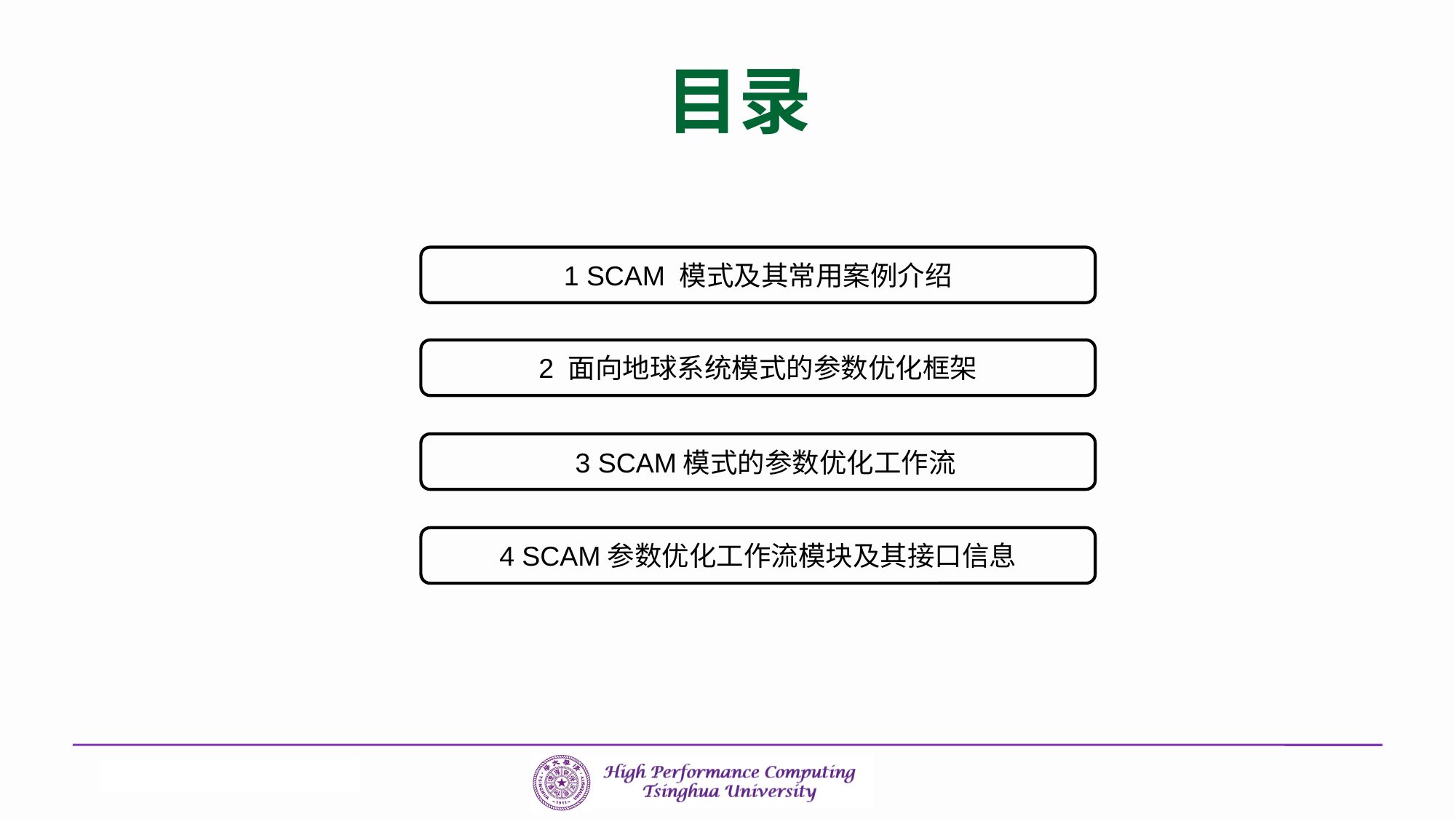

# 目录
1 SCAM 模式及其常用案例介绍

2 面向地球系统模式的参数优化框架

  3 SCAM模式的参数优化工作流

4 SCAM参数优化工作流模块及其接口信息